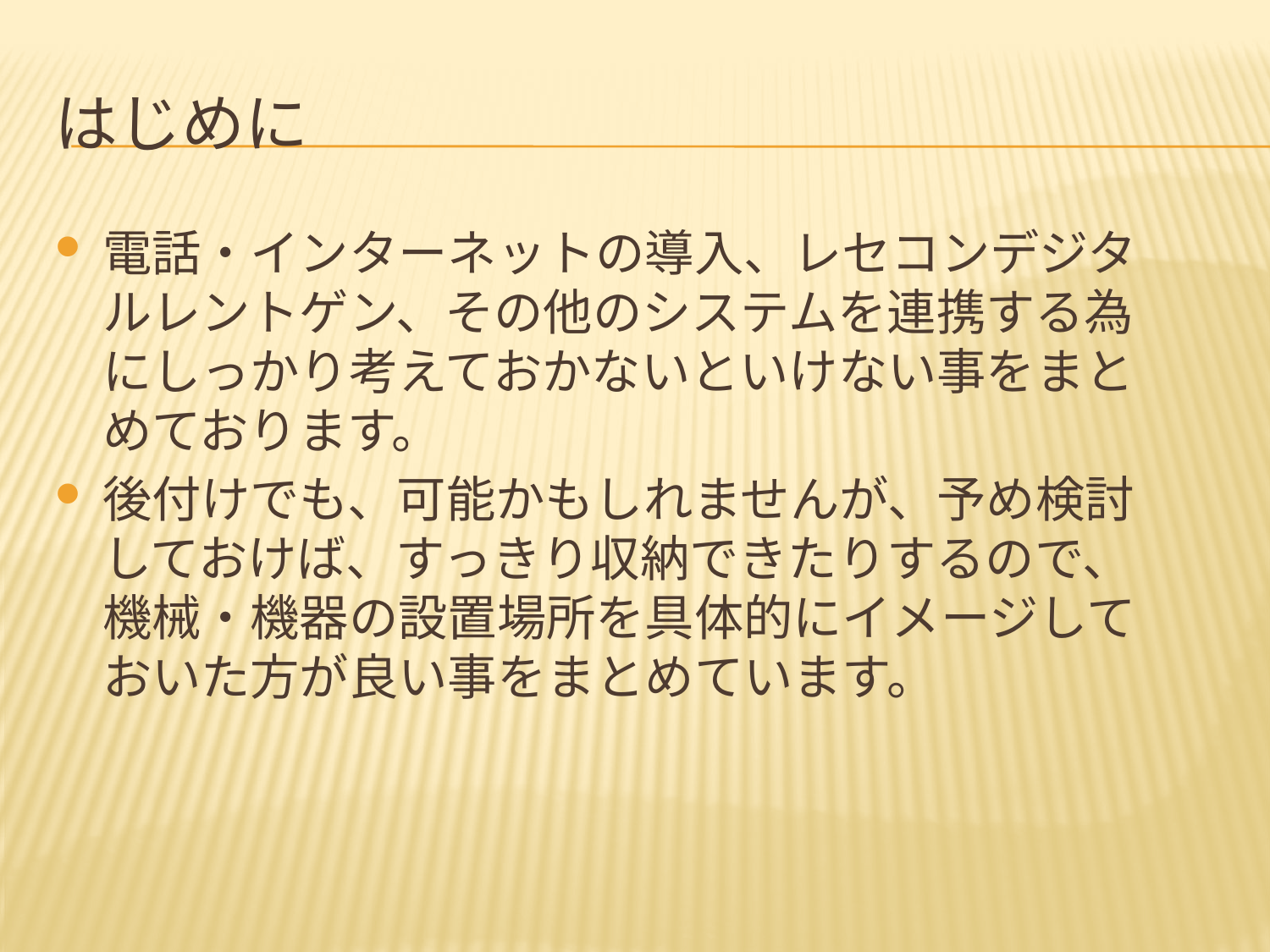

# はじめに
電話・インターネットの導入、レセコンデジタルレントゲン、その他のシステムを連携する為にしっかり考えておかないといけない事をまとめております。
後付けでも、可能かもしれませんが、予め検討しておけば、すっきり収納できたりするので、機械・機器の設置場所を具体的にイメージしておいた方が良い事をまとめています。